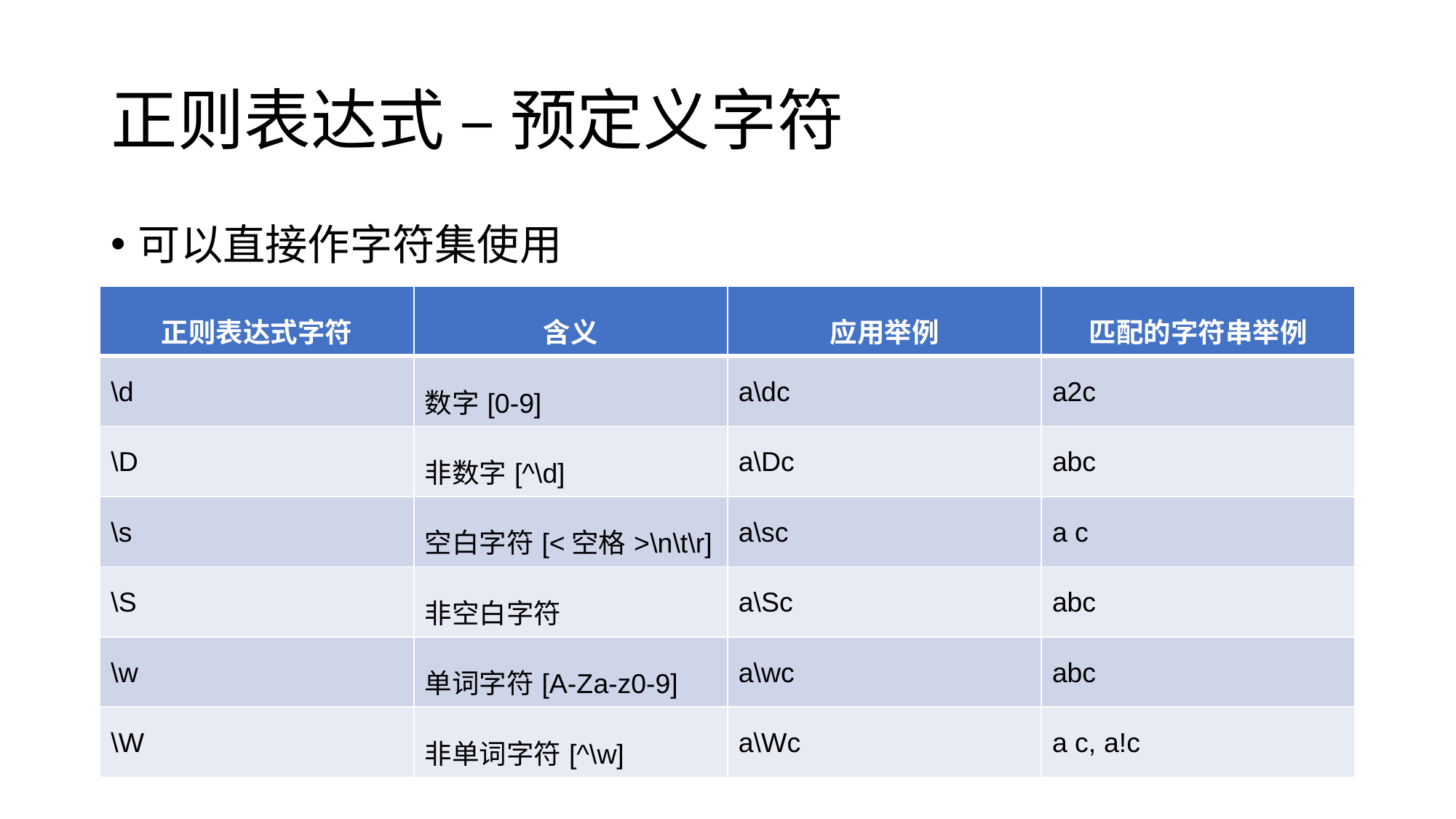

# 正则表达式 – 预定义字符
可以直接作字符集使用
| 正则表达式字符 | 含义 | 应用举例 | 匹配的字符串举例 |
| --- | --- | --- | --- |
| \d | 数字[0-9] | a\dc | a2c |
| \D | 非数字[^\d] | a\Dc | abc |
| \s | 空白字符[<空格>\n\t\r] | a\sc | a c |
| \S | 非空白字符 | a\Sc | abc |
| \w | 单词字符[A-Za-z0-9] | a\wc | abc |
| \W | 非单词字符[^\w] | a\Wc | a c, a!c |